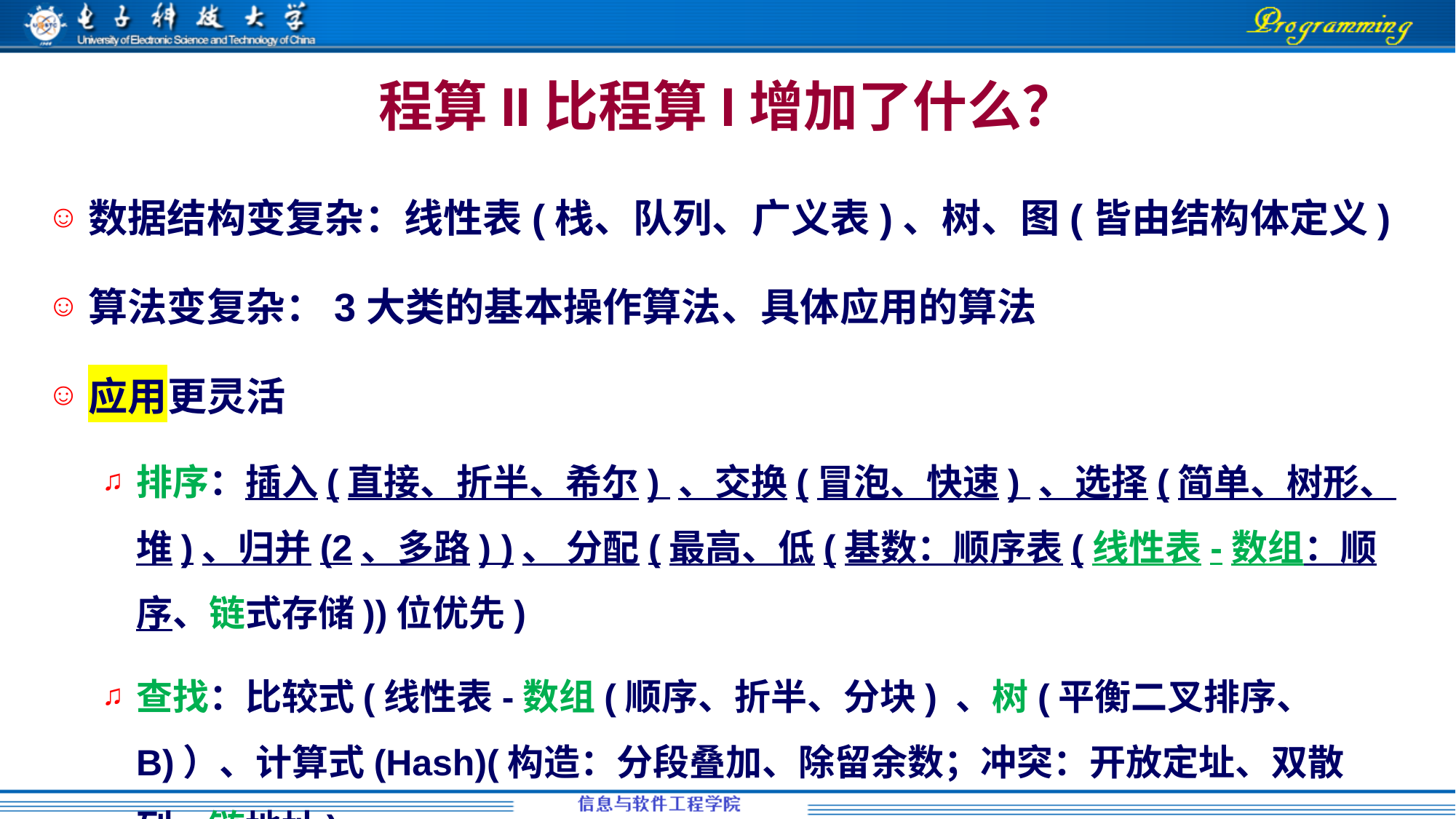

# 程算II比程算I增加了什么？
数据结构变复杂：线性表(栈、队列、广义表)、树、图(皆由结构体定义)
算法变复杂：3大类的基本操作算法、具体应用的算法
应用更灵活
排序：插入(直接、折半、希尔) 、交换(冒泡、快速) 、选择(简单、树形、堆)、归并(2、多路) )、 分配(最高、低(基数：顺序表(线性表-数组：顺序、链式存储))位优先)
查找：比较式(线性表-数组(顺序、折半、分块) 、树(平衡二叉排序、 B)）、计算式(Hash)(构造：分段叠加、除留余数；冲突：开放定址、双散列、链地址)